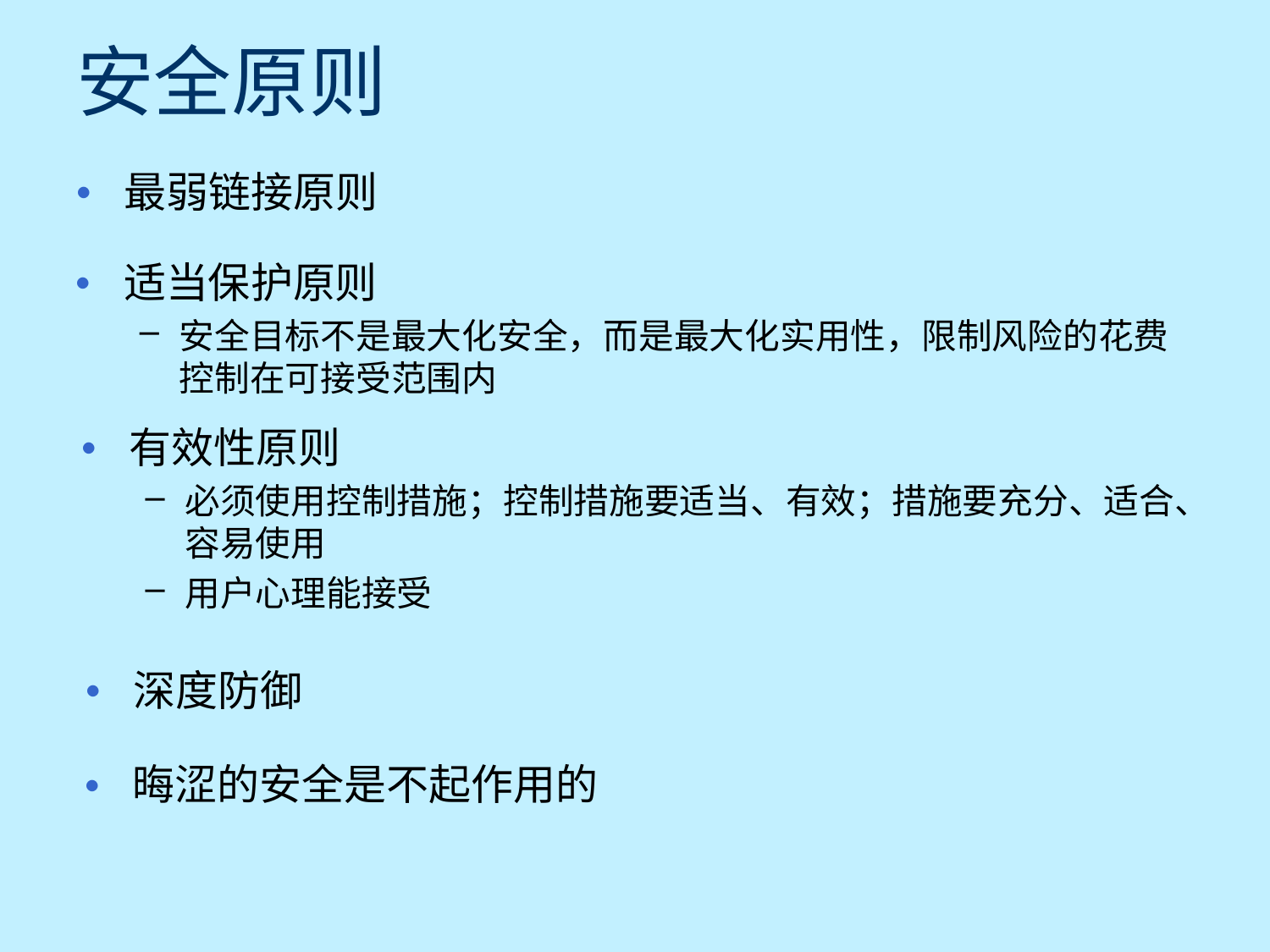

# 安全原则
最弱链接原则
适当保护原则
安全目标不是最大化安全，而是最大化实用性，限制风险的花费控制在可接受范围内
有效性原则
必须使用控制措施；控制措施要适当、有效；措施要充分、适合、容易使用
用户心理能接受
深度防御
晦涩的安全是不起作用的
26